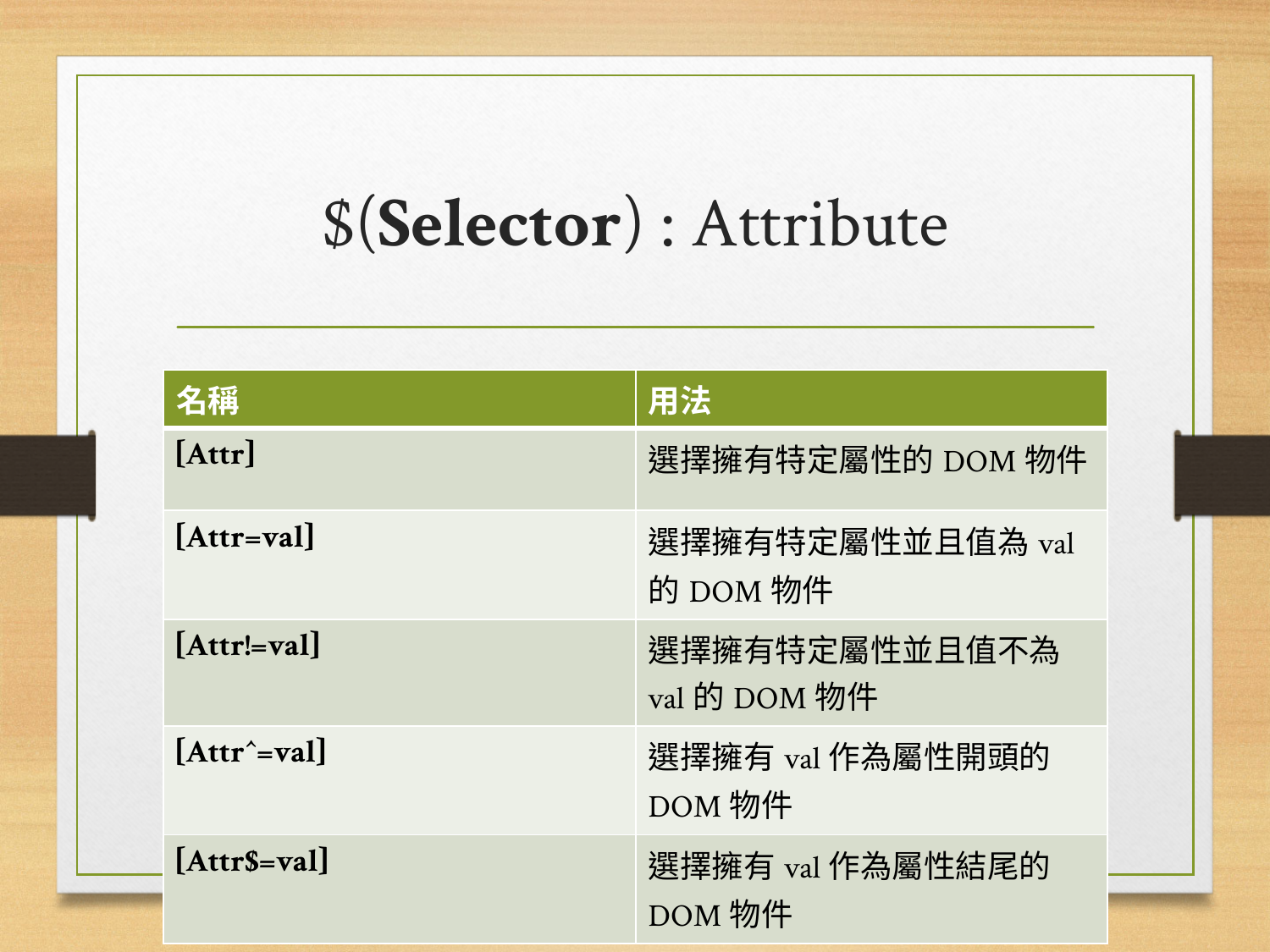

# $(Selector) : Attribute

| 名稱 | 用法 |
| --- | --- |
| [Attr] | 選擇擁有特定屬性的DOM物件 |
| [Attr=val] | 選擇擁有特定屬性並且值為val的DOM物件 |
| [Attr!=val] | 選擇擁有特定屬性並且值不為val的DOM物件 |
| [Attr^=val] | 選擇擁有val作為屬性開頭的DOM物件 |
| [Attr$=val] | 選擇擁有val作為屬性結尾的DOM物件 |